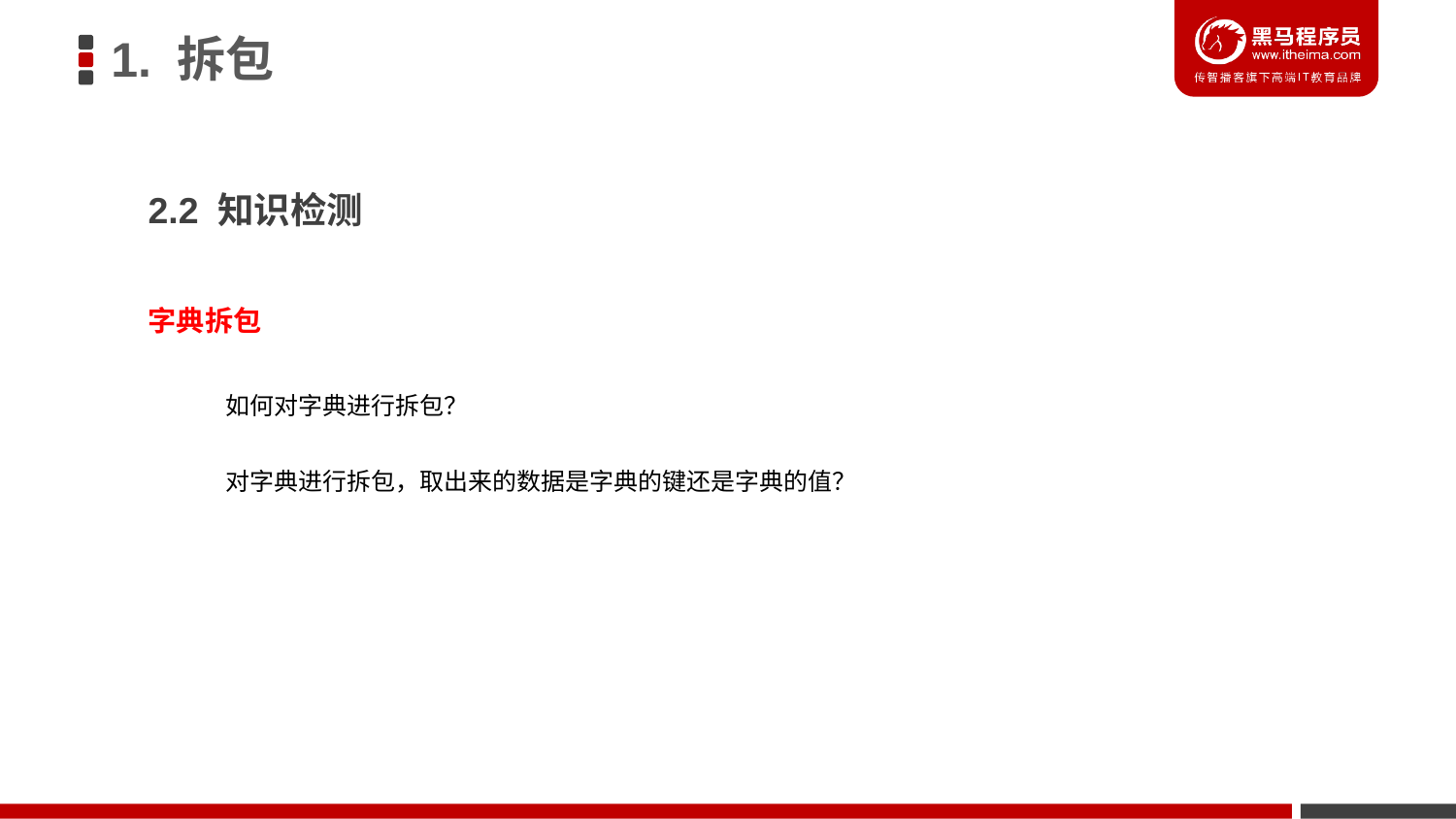

1. 拆包
2.2 知识检测
字典拆包
如何对字典进行拆包？

对字典进行拆包，取出来的数据是字典的键还是字典的值？